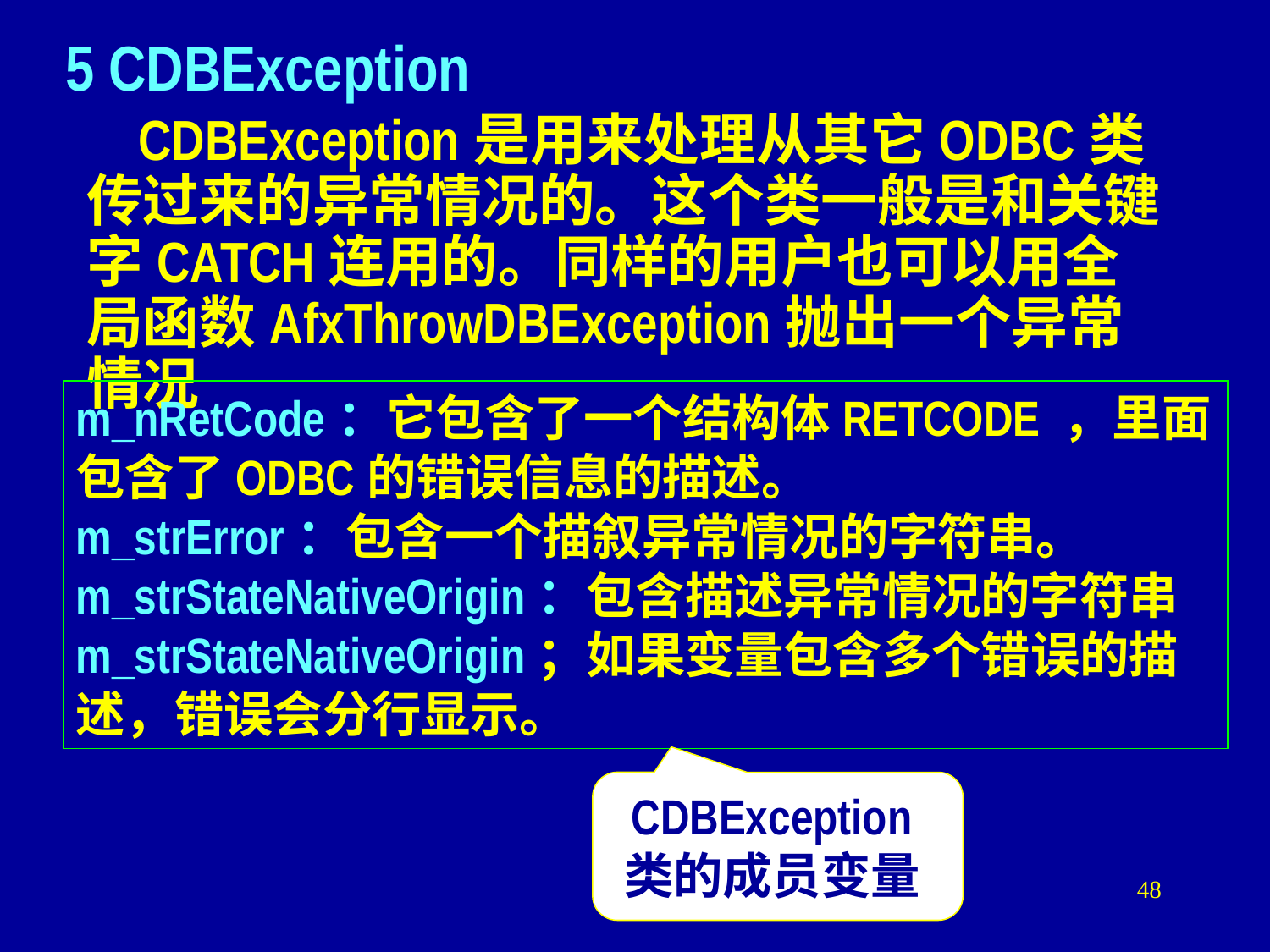

5 CDBException
    CDBException是用来处理从其它ODBC类传过来的异常情况的。这个类一般是和关键字CATCH连用的。同样的用户也可以用全局函数AfxThrowDBException抛出一个异常情况
m_nRetCode：它包含了一个结构体RETCODE ，里面包含了ODBC的错误信息的描述。
m_strError：包含一个描叙异常情况的字符串。
m_strStateNativeOrigin：包含描述异常情况的字符串
m_strStateNativeOrigin；如果变量包含多个错误的描述，错误会分行显示。
CDBException类的成员变量
48